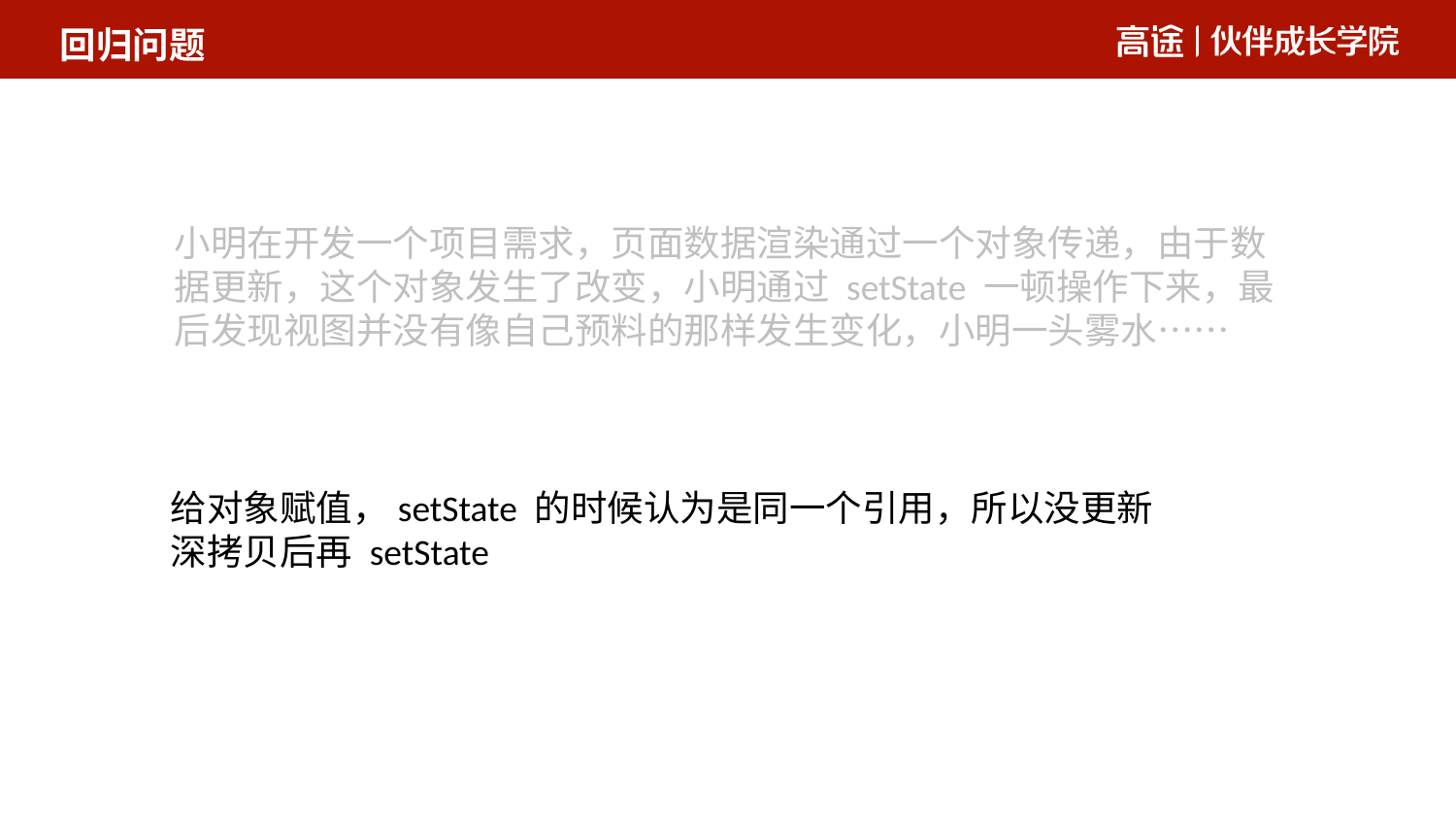

回归问题
小明在开发一个项目需求，页面数据渲染通过一个对象传递，由于数据更新，这个对象发生了改变，小明通过 setState 一顿操作下来，最后发现视图并没有像自己预料的那样发生变化，小明一头雾水……

给对象赋值，setState 的时候认为是同一个引用，所以没更新
深拷贝后再 setState